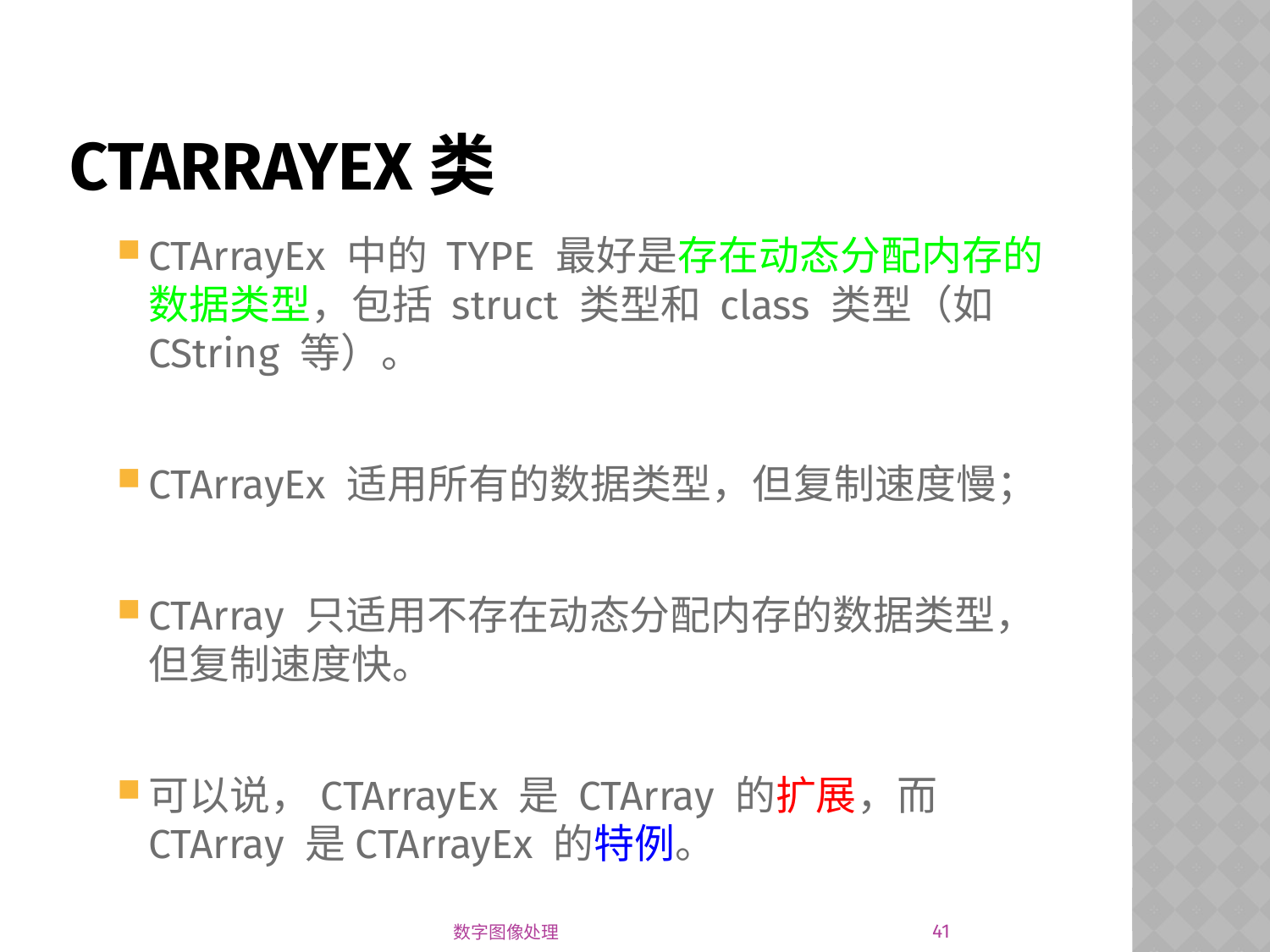

# CTArrayEx类
CTArrayEx 中的 TYPE 最好是存在动态分配内存的数据类型，包括 struct 类型和 class 类型（如 CString 等）。

CTArrayEx 适用所有的数据类型，但复制速度慢；

CTArray 只适用不存在动态分配内存的数据类型，但复制速度快。

可以说，CTArrayEx 是 CTArray 的扩展，而 CTArray 是CTArrayEx 的特例。
41
数字图像处理